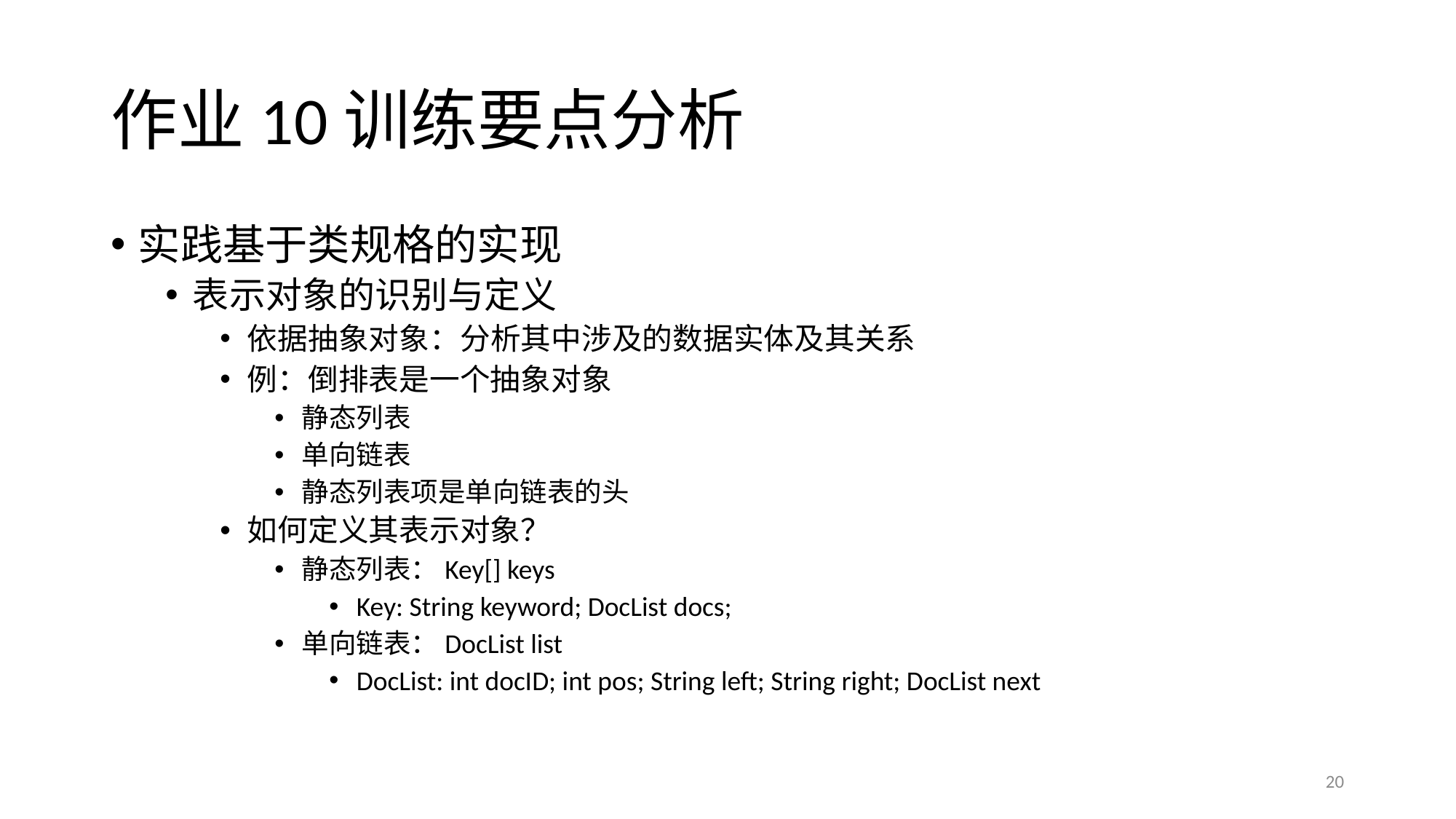

# 作业10训练要点分析
实践基于类规格的实现
表示对象的识别与定义
依据抽象对象：分析其中涉及的数据实体及其关系
例：倒排表是一个抽象对象
静态列表
单向链表
静态列表项是单向链表的头
如何定义其表示对象？
静态列表：Key[] keys
Key: String keyword; DocList docs;
单向链表：DocList list
DocList: int docID; int pos; String left; String right; DocList next
20